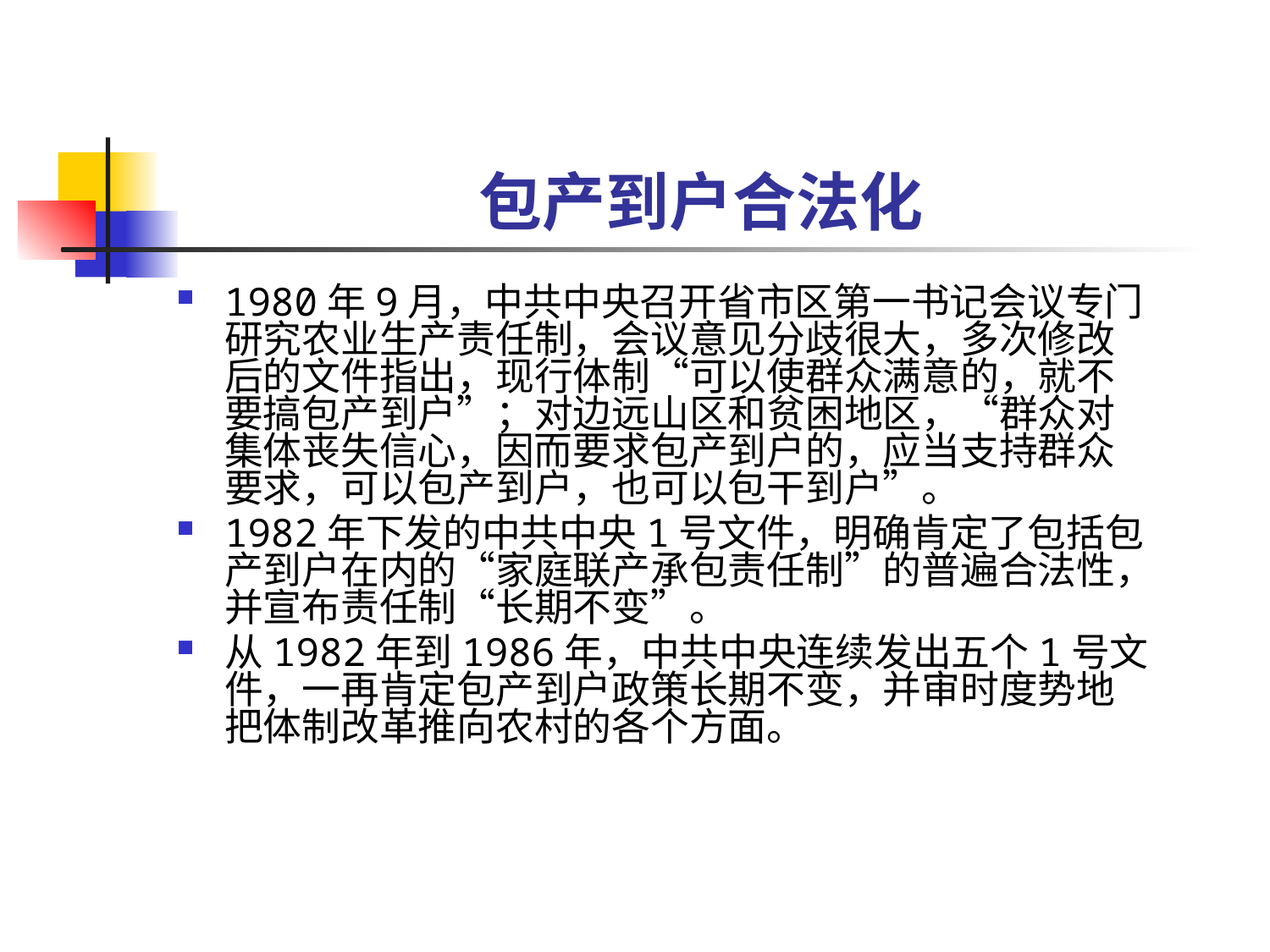

# 包产到户合法化
1980年9月，中共中央召开省市区第一书记会议专门研究农业生产责任制，会议意见分歧很大，多次修改后的文件指出，现行体制“可以使群众满意的，就不要搞包产到户”；对边远山区和贫困地区，“群众对集体丧失信心，因而要求包产到户的，应当支持群众要求，可以包产到户，也可以包干到户”。
1982年下发的中共中央1号文件，明确肯定了包括包产到户在内的“家庭联产承包责任制”的普遍合法性，并宣布责任制“长期不变”。
从1982年到1986年，中共中央连续发出五个1号文件，一再肯定包产到户政策长期不变，并审时度势地把体制改革推向农村的各个方面。